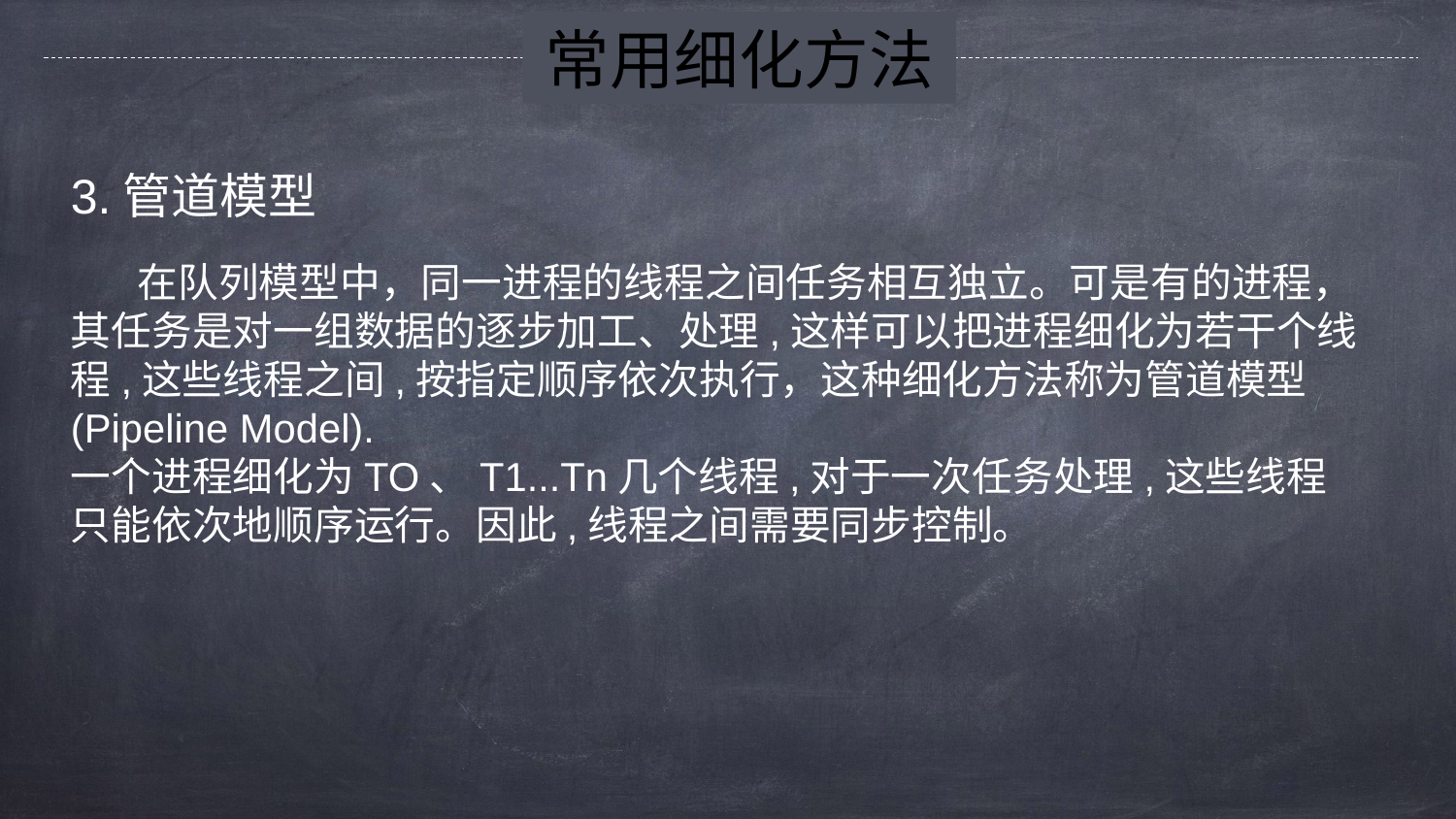

常用细化方法
3.管道模型
           在队列模型中，同一进程的线程之间任务相互独立。可是有的进程，其任务是对一组数据的逐步加工、处理,这样可以把进程细化为若干个线程,这些线程之间,按指定顺序依次执行，这种细化方法称为管道模型(Pipeline Model).
一个进程细化为TO、T1...Tn几个线程,对于一次任务处理,这些线程只能依次地顺序运行。因此,线程之间需要同步控制。